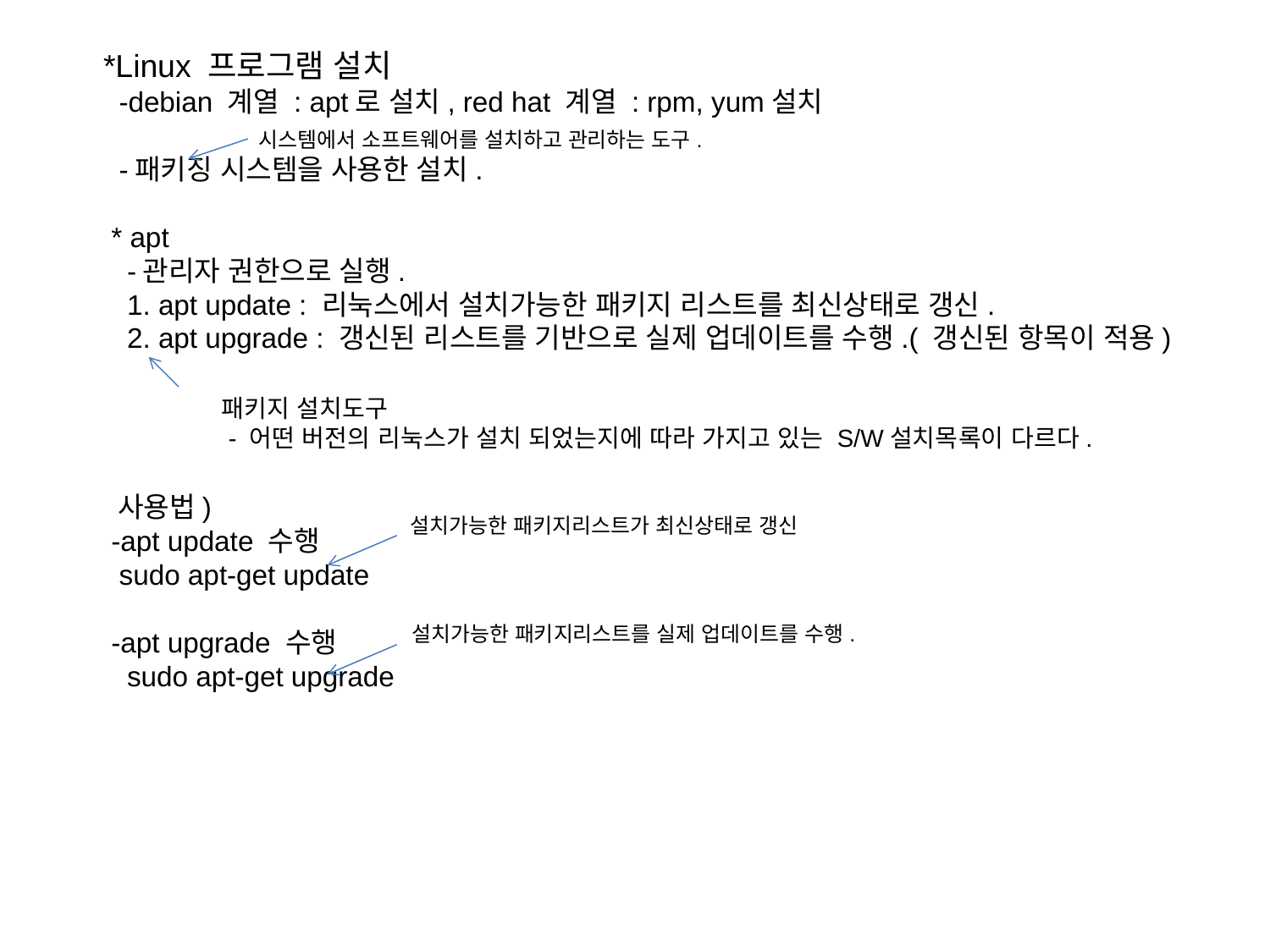

*Linux 프로그램 설치
  -debian 계열 : apt로 설치, red hat 계열 : rpm, yum설치

  -패키징 시스템을 사용한 설치.

 * apt
   -관리자 권한으로 실행.
   1. apt update : 리눅스에서 설치가능한 패키지 리스트를 최신상태로 갱신.
   2. apt upgrade : 갱신된 리스트를 기반으로 실제 업데이트를 수행.( 갱신된 항목이 적용)

 사용법)
 -apt update 수행
  sudo apt-get update

 -apt upgrade 수행
   sudo apt-get upgrade

시스템에서 소프트웨어를 설치하고 관리하는 도구.
패키지 설치도구
 - 어떤 버전의 리눅스가 설치 되었는지에 따라 가지고 있는 S/W설치목록이 다르다.
설치가능한 패키지리스트가 최신상태로 갱신
설치가능한 패키지리스트를 실제 업데이트를 수행.